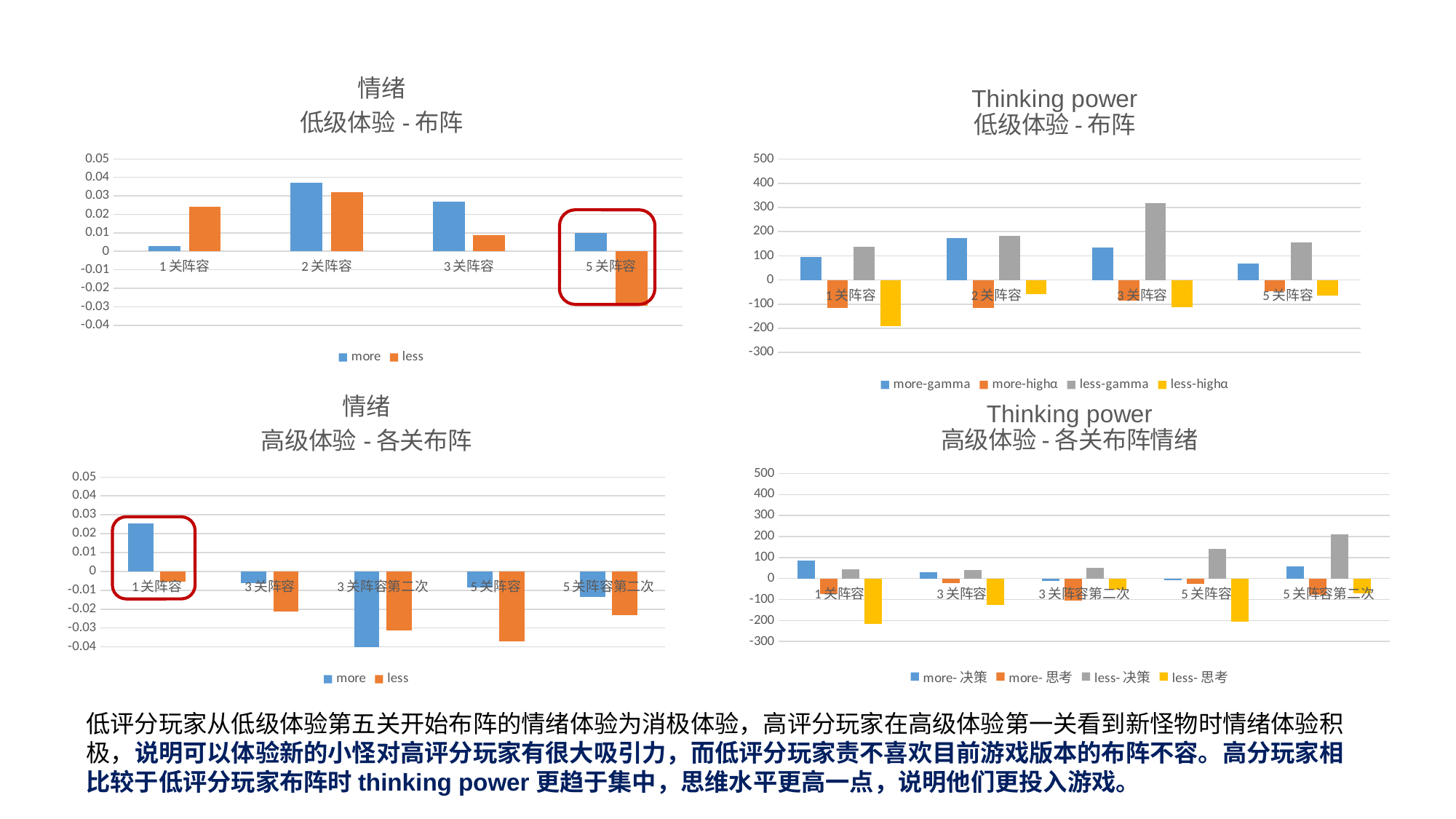

### Chart: 情绪
低级体验-布阵

| Category |  |  |
|---|---|---|
| 1关阵容 | 0.0028190879174941155 | 0.024242685574243313 |
| 2关阵容 | 0.037163805299245074 | 0.032082742969344234 |
| 3关阵容 | 0.026984375638470726 | 0.0087719949190544 |
| 5关阵容 | 0.010019813098290671 | -0.02927679503529684 |

### Chart: Thinking power
低级体验-布阵

| Category | more-gamma | more-highα | less-gamma | less-highα |
|---|---|---|---|---|
| 1关阵容 | 96.25564679134776 | -114.79719290285988 | 137.33921949982437 | -191.53130120244413 |
| 2关阵容 | 173.41796592944542 | -115.89292695407326 | 182.0140321786892 | -59.50911421819969 |
| 3关阵容 | 134.39549709267936 | -87.03606833269626 | 319.0591428654128 | -112.97742996706532 |
| 5关阵容 | 67.36867166496039 | -45.783796624642804 | 156.14680965688206 | -65.3804316920557 |

### Chart: 情绪
高级体验-各关布阵

| Category |  |  |
|---|---|---|
| 1关阵容 | 0.02559745228105513 | -0.005616492368438084 |
| 3关阵容 | -0.006188841468862821 | -0.021218816433216253 |
| 3关阵容第二次 | -0.07651636633234737 | -0.03115029042268721 |
| 5关阵容 | -0.008551743597253357 | -0.03700750996341843 |
| 5关阵容第二次 | -0.013706745648011305 | -0.023093183686017923 |

### Chart: Thinking power
高级体验-各关布阵情绪

| Category | more-决策 | more-思考 | less-决策 | less-思考 |
|---|---|---|---|---|
| 1关阵容 | 85.81904452135838 | -75.54503287698503 | 43.40288105510791 | -217.0074534320719 |
| 3关阵容 | 29.044840546770377 | -23.699777287949754 | 38.817303746617995 | -126.01831576302986 |
| 3关阵容第二次 | -11.241856290677418 | -105.31827037325274 | 52.315585260050625 | -54.66698699826731 |
| 5关阵容 | -7.775138312091825 | -24.854301210405342 | 142.59625241483837 | -204.79889396305924 |
| 5关阵容第二次 | 58.277737391410305 | -78.0899629583889 | 210.0320205327721 | -68.83344029846178 |
低评分玩家从低级体验第五关开始布阵的情绪体验为消极体验，高评分玩家在高级体验第一关看到新怪物时情绪体验积极，说明可以体验新的小怪对高评分玩家有很大吸引力，而低评分玩家责不喜欢目前游戏版本的布阵不容。高分玩家相比较于低评分玩家布阵时thinking power更趋于集中，思维水平更高一点，说明他们更投入游戏。